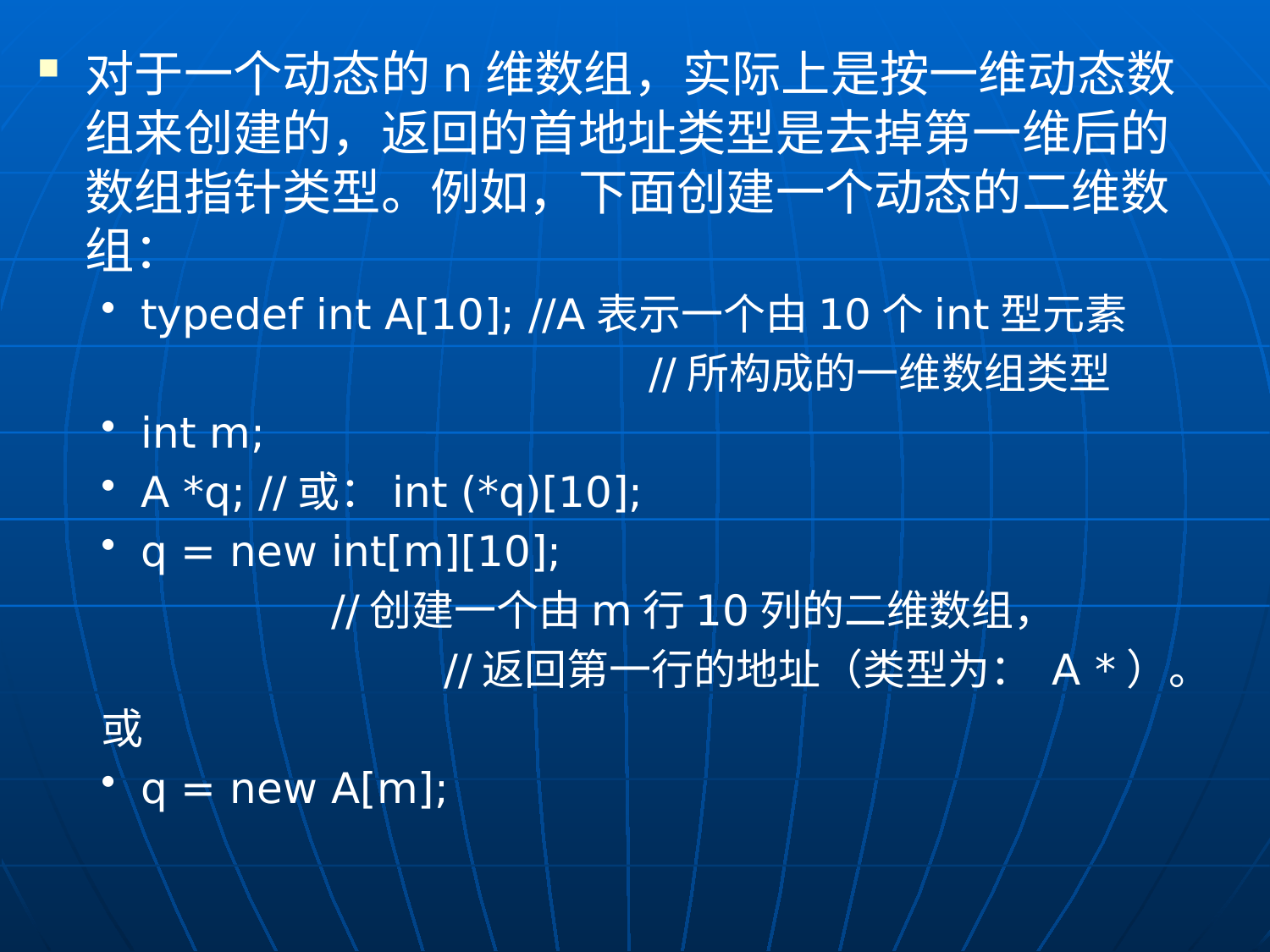

对于一个动态的n维数组，实际上是按一维动态数组来创建的，返回的首地址类型是去掉第一维后的数组指针类型。例如，下面创建一个动态的二维数组：
typedef int A[10]; //A表示一个由10个int型元素
					//所构成的一维数组类型
int m;
A *q; //或：int (*q)[10];
q = new int[m][10];
                 //创建一个由m行10列的二维数组，
		             //返回第一行的地址（类型为： A *）。
或
q = new A[m];